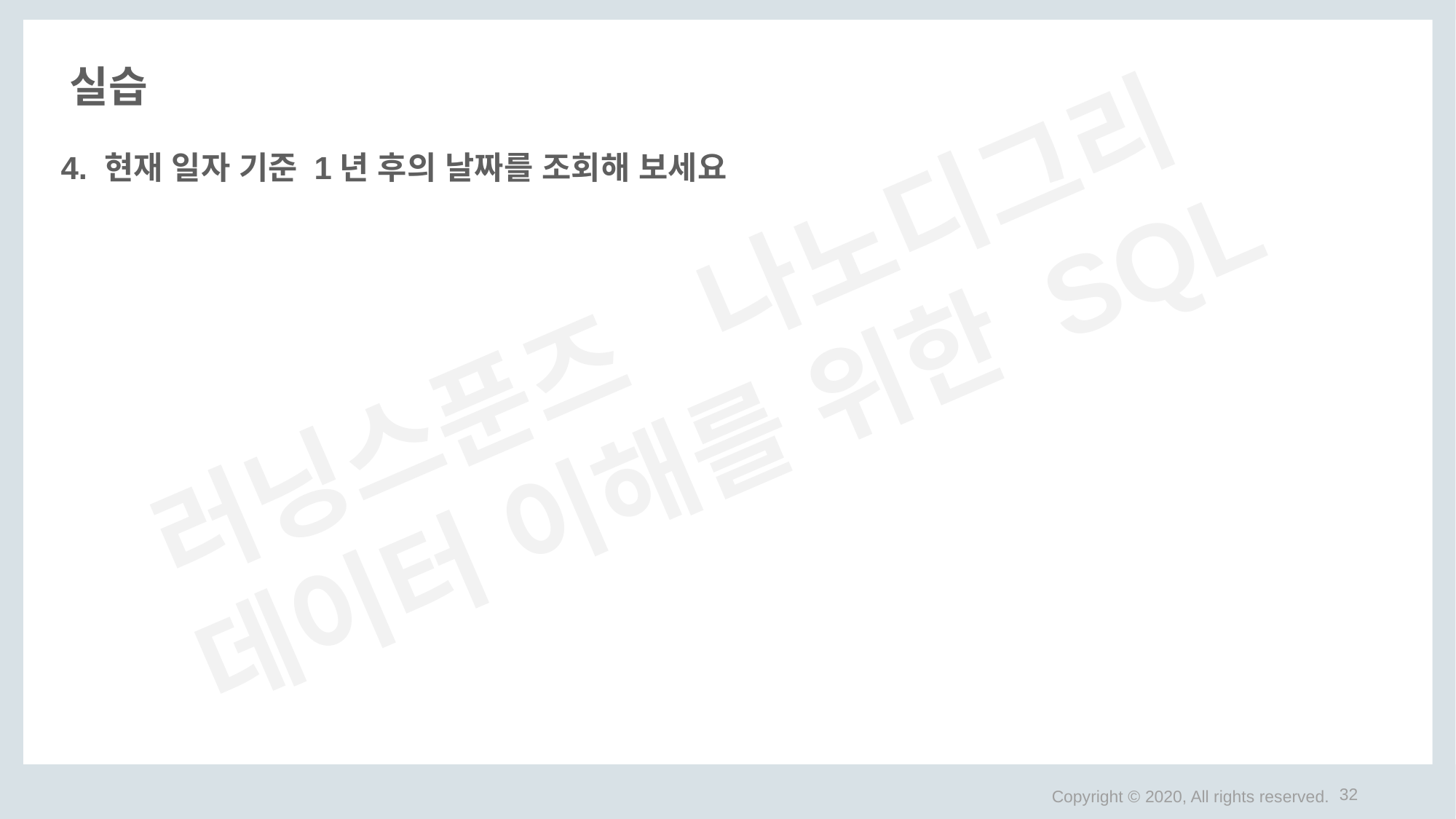

# 실습
4. 현재 일자 기준 1년 후의 날짜를 조회해 보세요